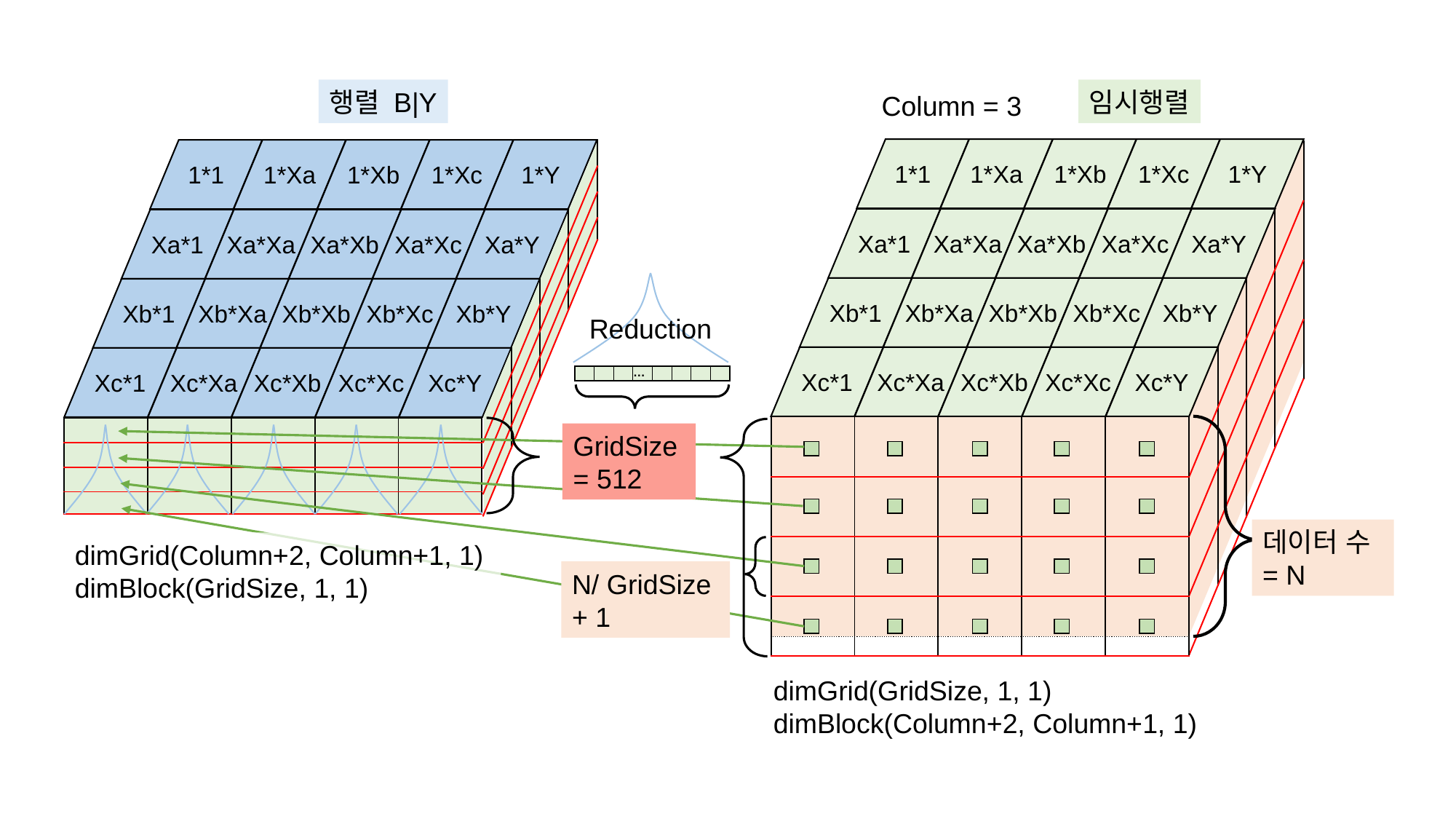

행렬 B|Y
임시행렬
Column = 3
1*1
1*Xa
1*Xb
1*Xc
1*Y
1*1
1*Xa
1*Xb
1*Xc
1*Y
Xa*1
Xa*Xa
Xa*Xb
Xa*Xc
Xa*Y
Xa*1
Xa*Xa
Xa*Xb
Xa*Xc
Xa*Y

Xb*1
Xb*Xa
Xb*Xb
Xb*Xc
Xb*Y
Xb*1
Xb*Xa
Xb*Xb
Xb*Xc
Xb*Y
Reduction

Xc*1
Xc*Xa
Xc*Xb
Xc*Xc
Xc*Y
Xc*1
Xc*Xa
Xc*Xb
Xc*Xc
Xc*Y
|  |  |  | … |  |  |  |  |
| --- | --- | --- | --- | --- | --- | --- | --- |

|  |  |  |  |  |
| --- | --- | --- | --- | --- |
|  |  |  |  |  |
|  |  |  |  |  |
|  |  |  |  |  |
|  |  |  |  |  |
|  |  |  |  |  |
| --- | --- | --- | --- | --- |
|  |  |  |  |  |
|  |  |  |  |  |
|  |  |  |  |  |

GridSize
= 512

데이터 수
= N
dimGrid(Column+2, Column+1, 1)
dimBlock(GridSize, 1, 1)

N/ GridSize + 1

dimGrid(GridSize, 1, 1)
dimBlock(Column+2, Column+1, 1)